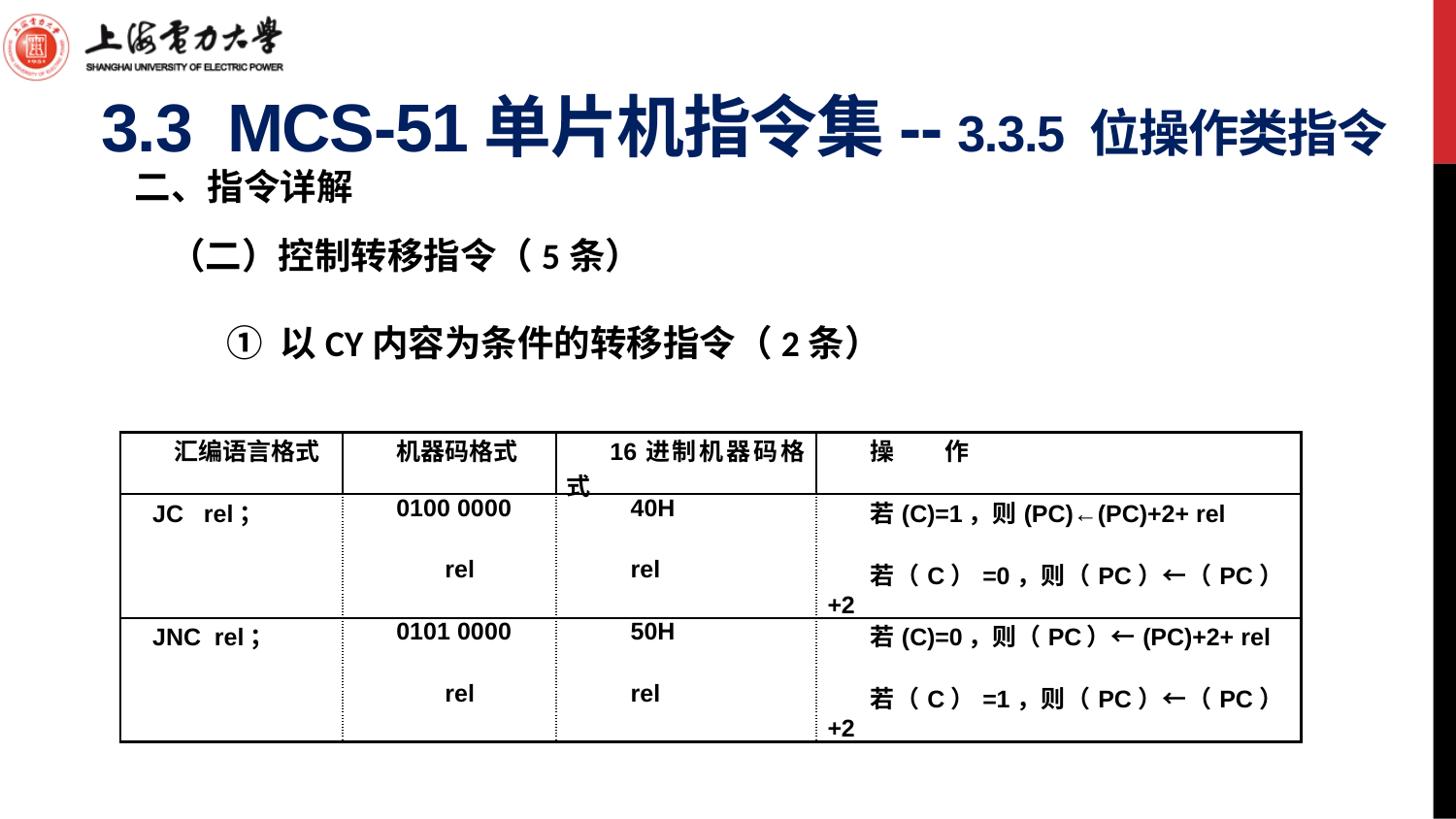

# 3.3  MCS-51单片机指令集-- 3.3.5 位操作类指令
二、指令详解

（二）控制转移指令（5条）

       ① 以CY内容为条件的转移指令（2条）
| 汇编语言格式 | 机器码格式 | 16进制机器码格式 | 操 作 |
| --- | --- | --- | --- |
| JC rel； | 0100 0000 | 40H | 若(C)=1，则(PC)←(PC)+2+ rel |
|  | rel | rel | 若（C）=0，则（PC）←（PC）+2 |
| JNC rel； | 0101 0000 | 50H | 若(C)=0，则（PC）←(PC)+2+ rel |
|  | rel | rel | 若（C）=1，则（PC）←（PC）+2 |